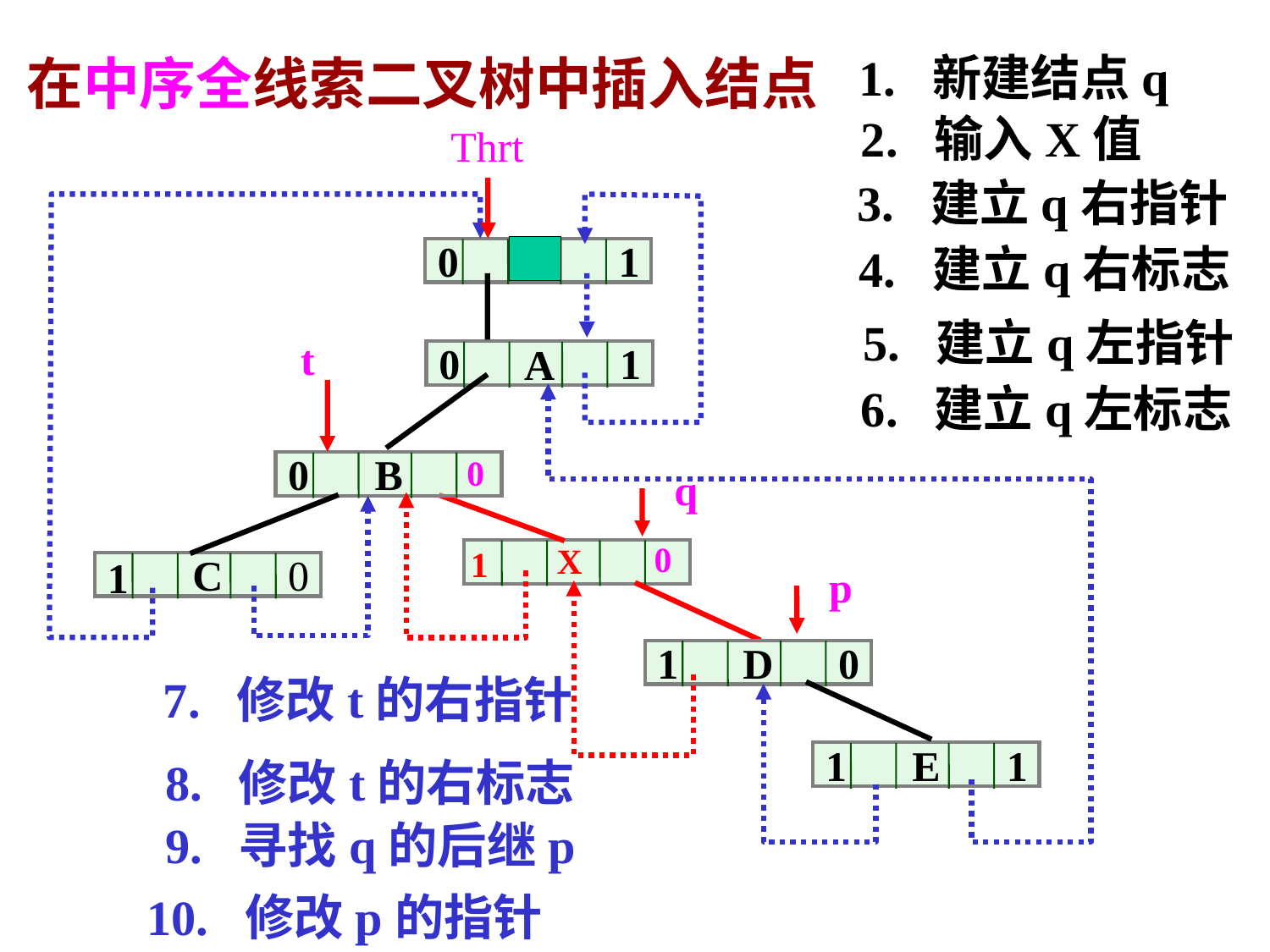

在中序全线索二叉树中插入结点
1.  新建结点q
2.  输入X值
Thrt

3.  建立q右指针

4.  建立q右标志

A

0
1

5.  建立q左指针
 t

A

0
1
6.  建立q左标志

0
B

0

 q

0
X
1

C

1
0
 p

D

1
0
7.  修改t的右指针

E

1
1
8.  修改t的右标志
9.  寻找q的后继p
10.  修改p的指针